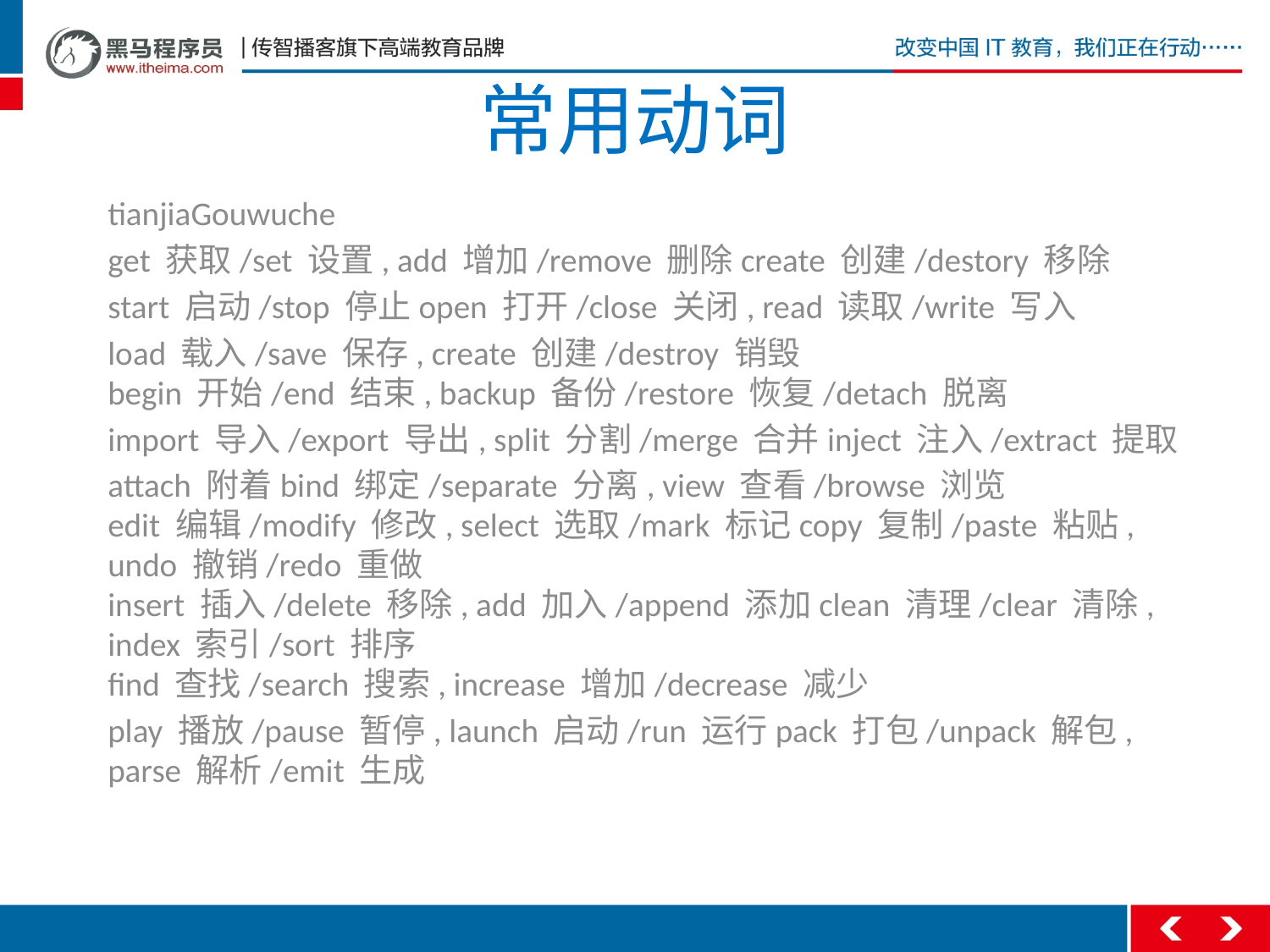

# 常用动词
tianjiaGouwuche
get 获取/set 设置, add 增加/remove 删除create 创建/destory 移除
start 启动/stop 停止open 打开/close 关闭, read 读取/write 写入
load 载入/save 保存, create 创建/destroy 销毁
begin 开始/end 结束, backup 备份/restore 恢复/detach 脱离
import 导入/export 导出, split 分割/merge 合并inject 注入/extract 提取
attach 附着bind 绑定/separate 分离, view 查看/browse 浏览
edit 编辑/modify 修改, select 选取/mark 标记copy 复制/paste 粘贴, undo 撤销/redo 重做
insert 插入/delete 移除, add 加入/append 添加clean 清理/clear 清除, index 索引/sort 排序
find 查找/search 搜索, increase 增加/decrease 减少
play 播放/pause 暂停, launch 启动/run 运行pack 打包/unpack 解包, parse 解析/emit 生成